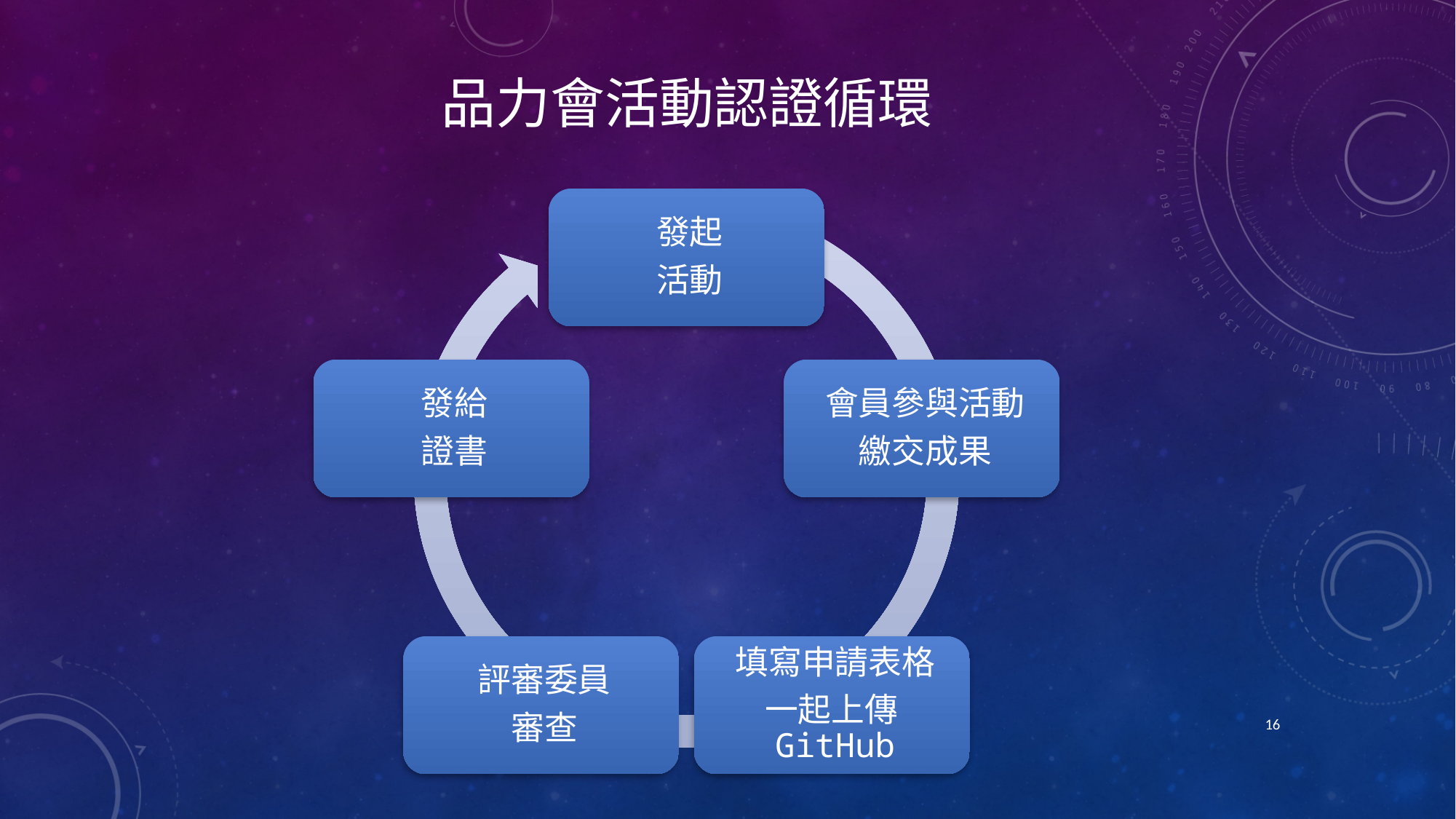

# 品力會活動認證循環
發起
活動
會員參與活動
繳交成果
填寫申請表格
一起上傳GitHub
評審委員
審查
發給
證書
16